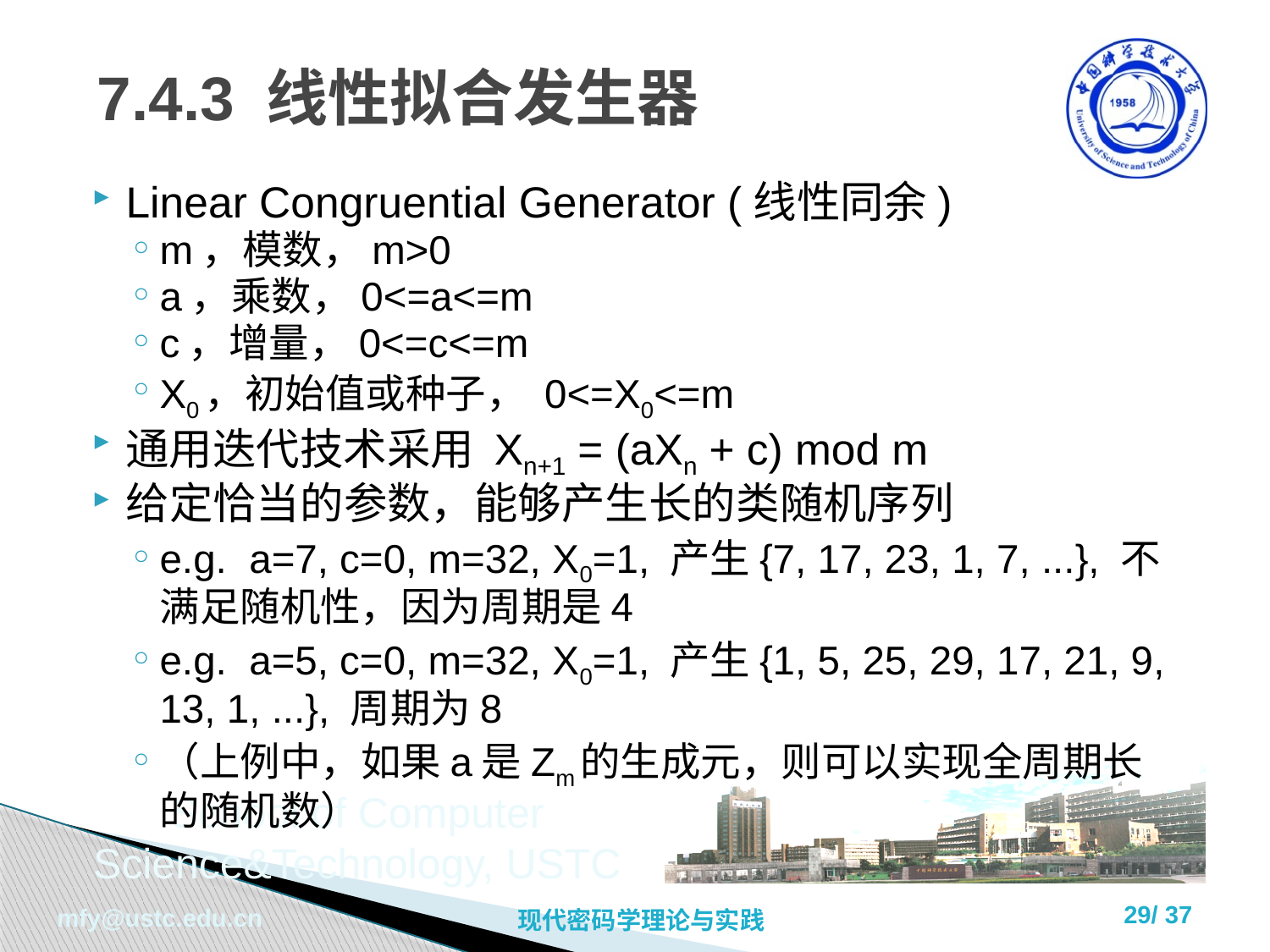

# 7.4.3 线性拟合发生器
Linear Congruential Generator (线性同余)
m，模数，m>0
a，乘数，0<=a<=m
c，增量，0<=c<=m
X0，初始值或种子， 0<=X0<=m
通用迭代技术采用 Xn+1 = (aXn + c) mod m
给定恰当的参数，能够产生长的类随机序列
e.g.  a=7, c=0, m=32, X0=1, 产生{7, 17, 23, 1, 7, ...}, 不满足随机性，因为周期是4
e.g.  a=5, c=0, m=32, X0=1, 产生{1, 5, 25, 29, 17, 21, 9, 13, 1, ...}, 周期为8
（上例中，如果a是Zm的生成元，则可以实现全周期长的随机数）